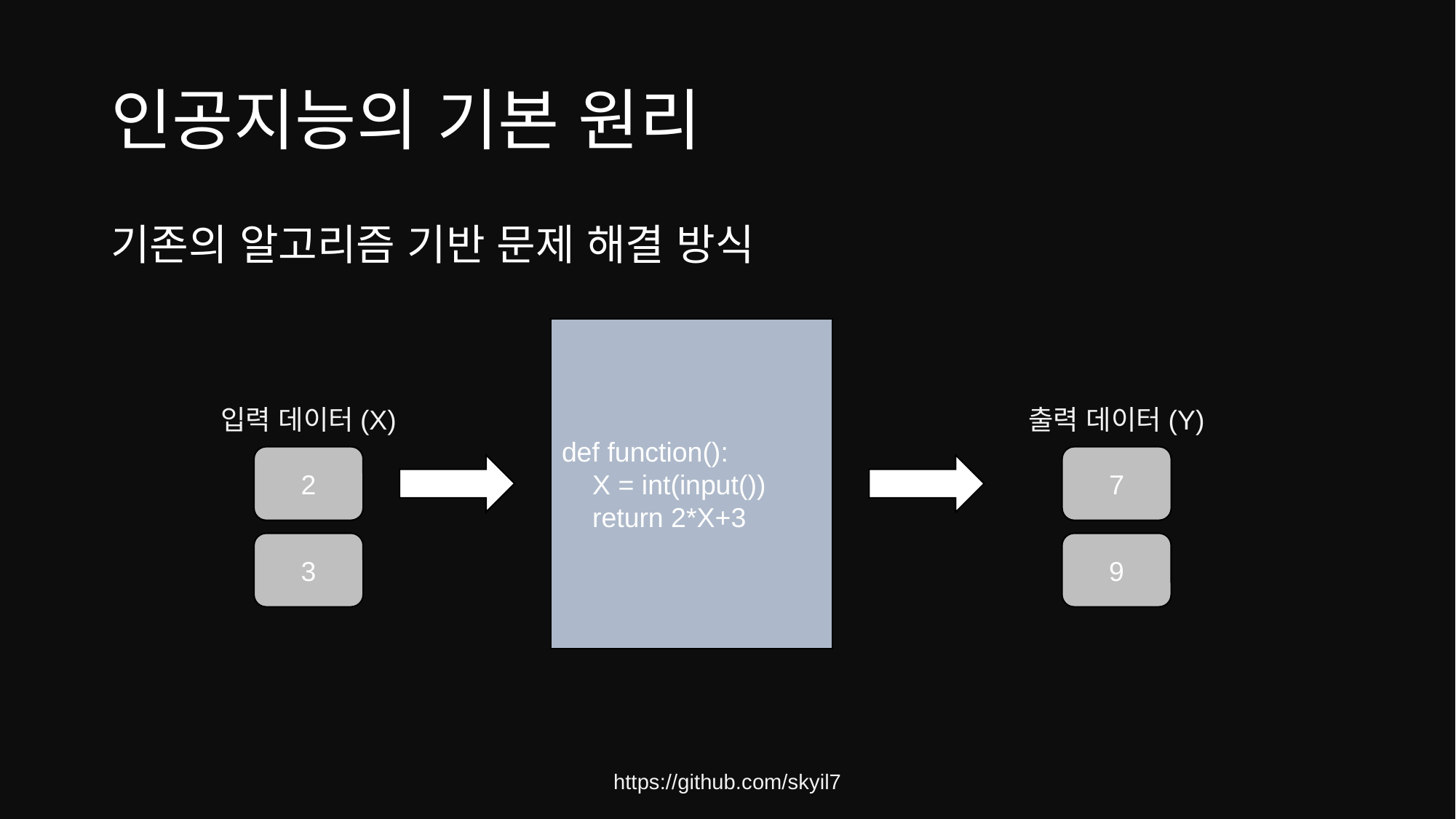

# 인공지능의 기본 원리
기존의 알고리즘 기반 문제 해결 방식
알고리즘
def function():
    X = int(input())
    return 2*X+3
입력 데이터(X)
출력 데이터(Y)
2
7

3
9
https://github.com/skyil7